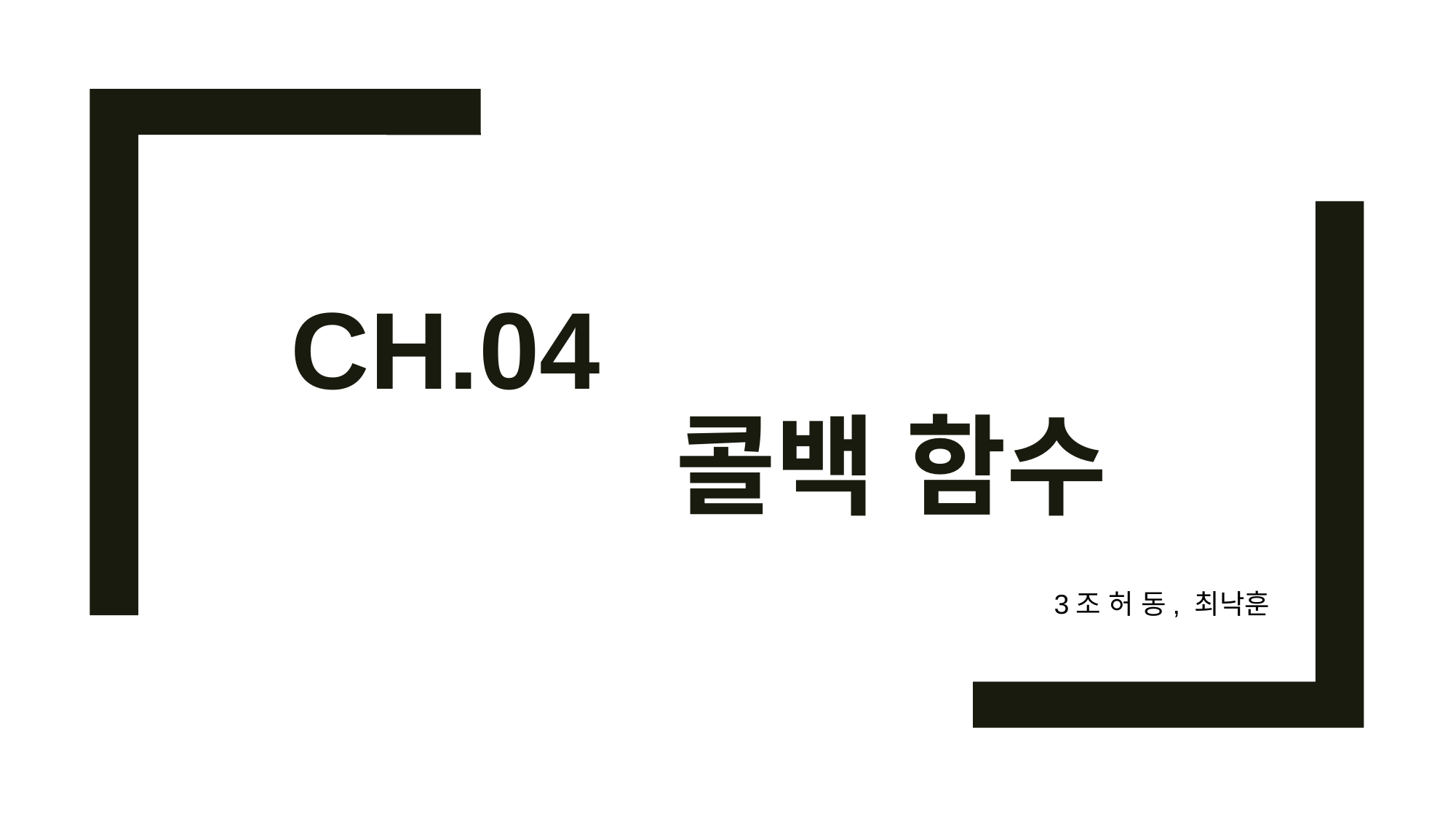

# ch.04 콜백 함수
3조 허 동, 최낙훈